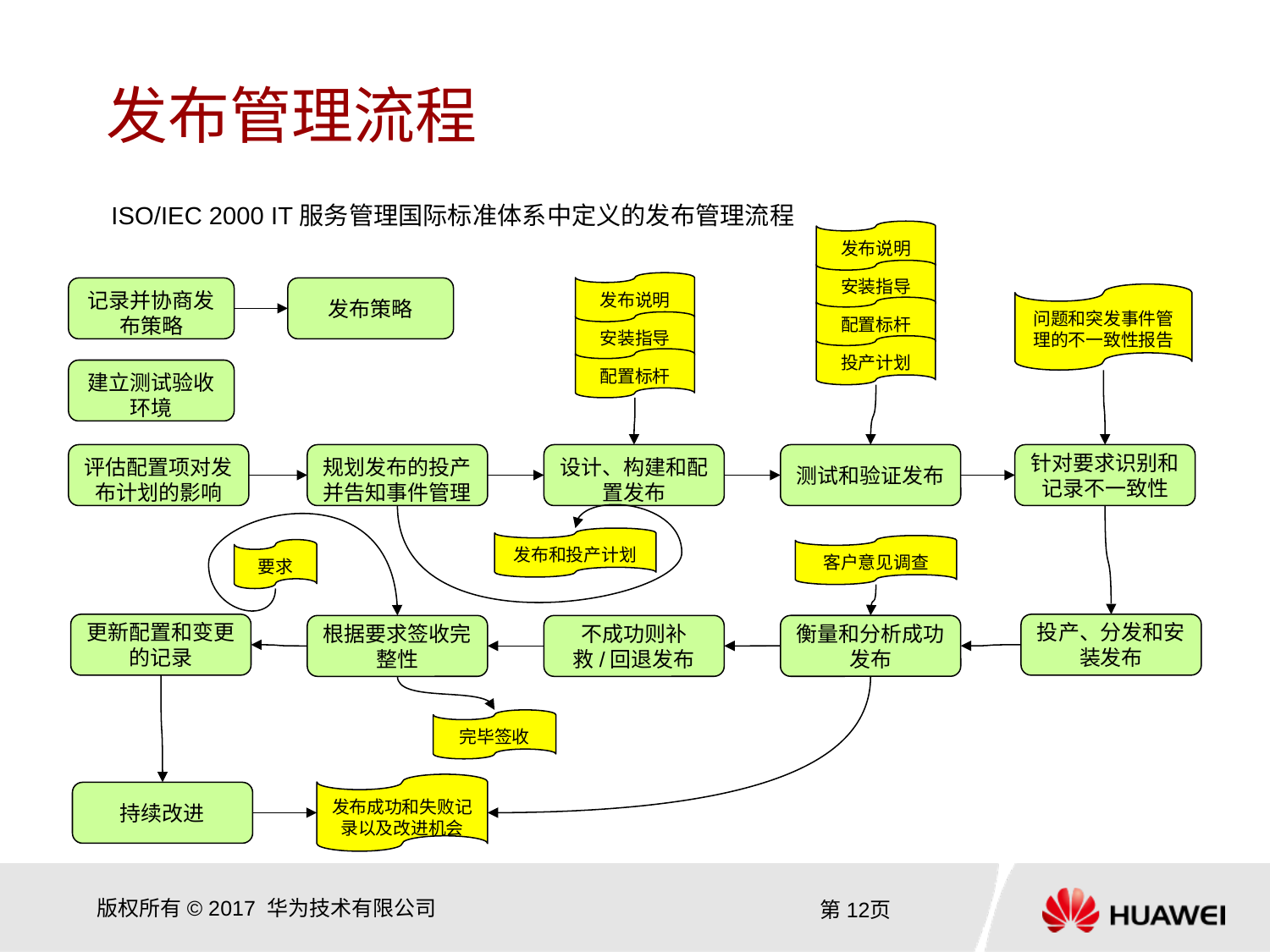

# 发布管理流程
ISO/IEC 2000 IT服务管理国际标准体系中定义的发布管理流程
发布说明
安装指导
发布说明
记录并协商发布策略
发布策略
问题和突发事件管理的不一致性报告
配置标杆
安装指导
投产计划
配置标杆
建立测试验收环境
评估配置项对发布计划的影响
规划发布的投产并告知事件管理
设计、构建和配置发布
测试和验证发布
针对要求识别和记录不一致性
发布和投产计划
客户意见调查
要求
更新配置和变更的记录
投产、分发和安装发布
衡量和分析成功发布
根据要求签收完整性
不成功则补救/回退发布
完毕签收
发布成功和失败记录以及改进机会
持续改进